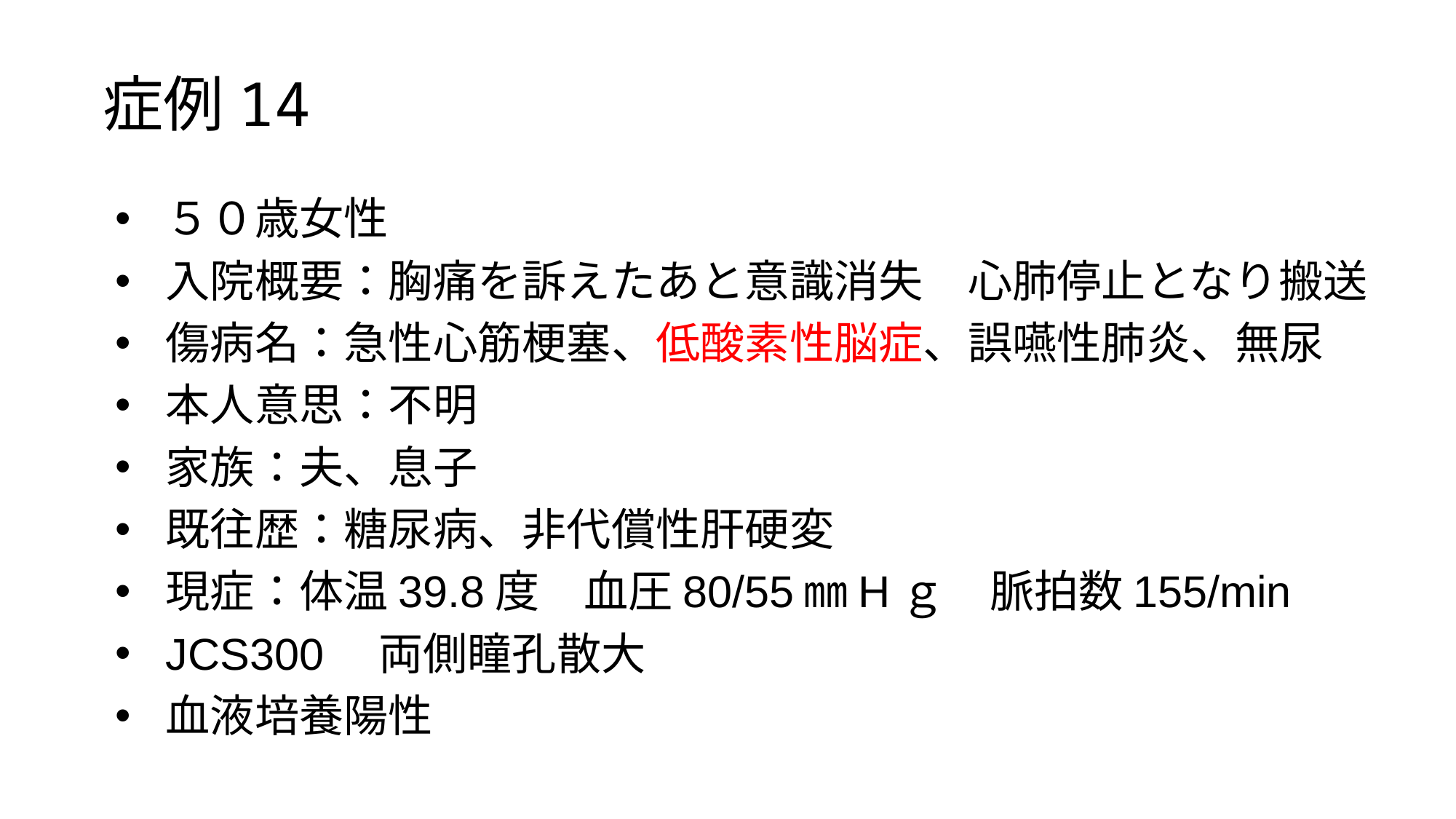

# 症例14
５０歳女性
入院概要：胸痛を訴えたあと意識消失　心肺停止となり搬送
傷病名：急性心筋梗塞、低酸素性脳症、誤嚥性肺炎、無尿
本人意思：不明
家族：夫、息子
既往歴：糖尿病、非代償性肝硬変
現症：体温39.8度　血圧80/55㎜Hｇ　脈拍数155/min
JCS300　両側瞳孔散大
血液培養陽性